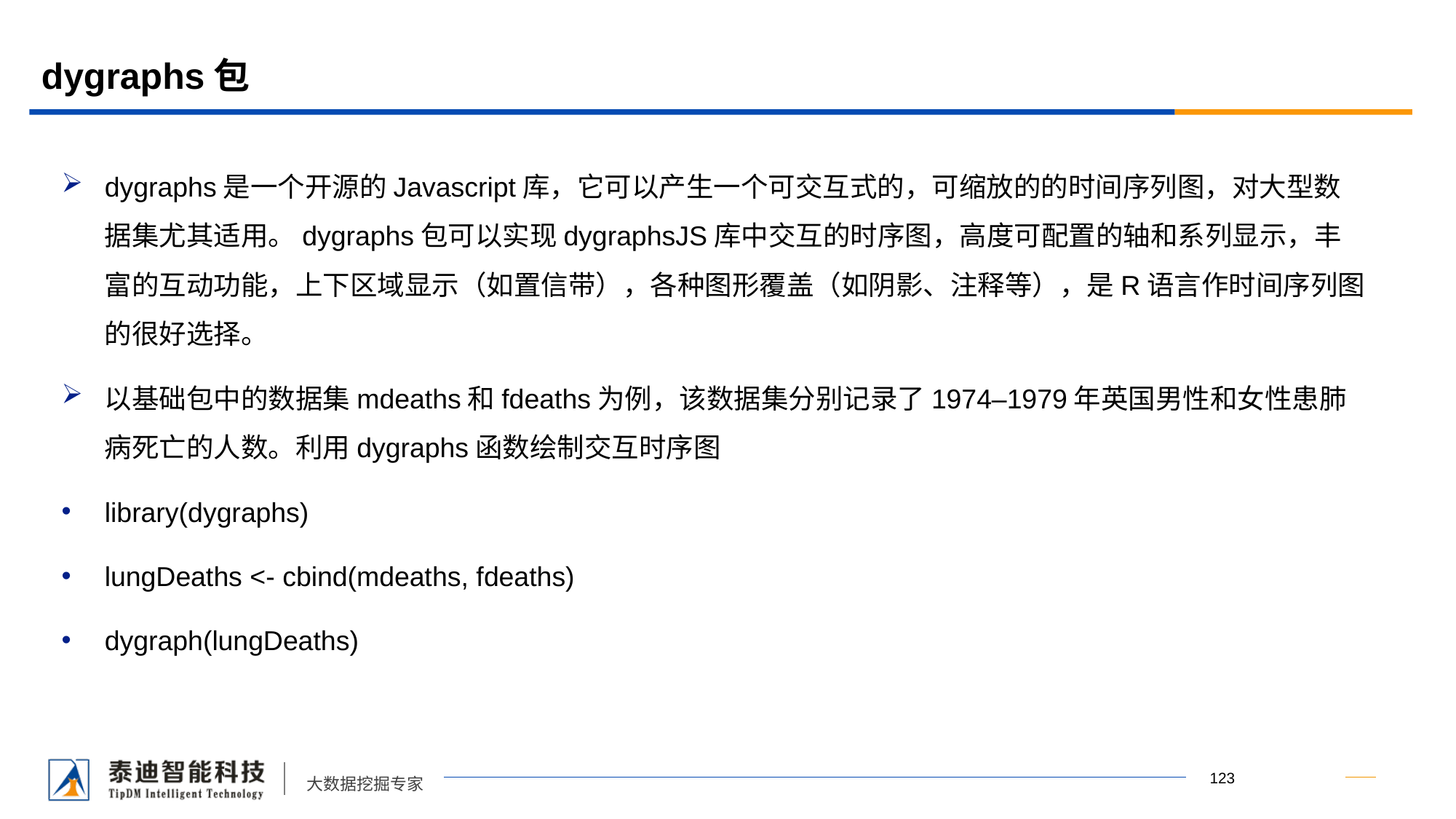

# dygraphs包
dygraphs是一个开源的Javascript库，它可以产生一个可交互式的，可缩放的的时间序列图，对大型数据集尤其适用。dygraphs包可以实现dygraphsJS库中交互的时序图，高度可配置的轴和系列显示，丰富的互动功能，上下区域显示（如置信带），各种图形覆盖（如阴影、注释等），是R语言作时间序列图的很好选择。
以基础包中的数据集mdeaths和fdeaths为例，该数据集分别记录了1974–1979年英国男性和女性患肺病死亡的人数。利用dygraphs函数绘制交互时序图
library(dygraphs)
lungDeaths <- cbind(mdeaths, fdeaths)
dygraph(lungDeaths)